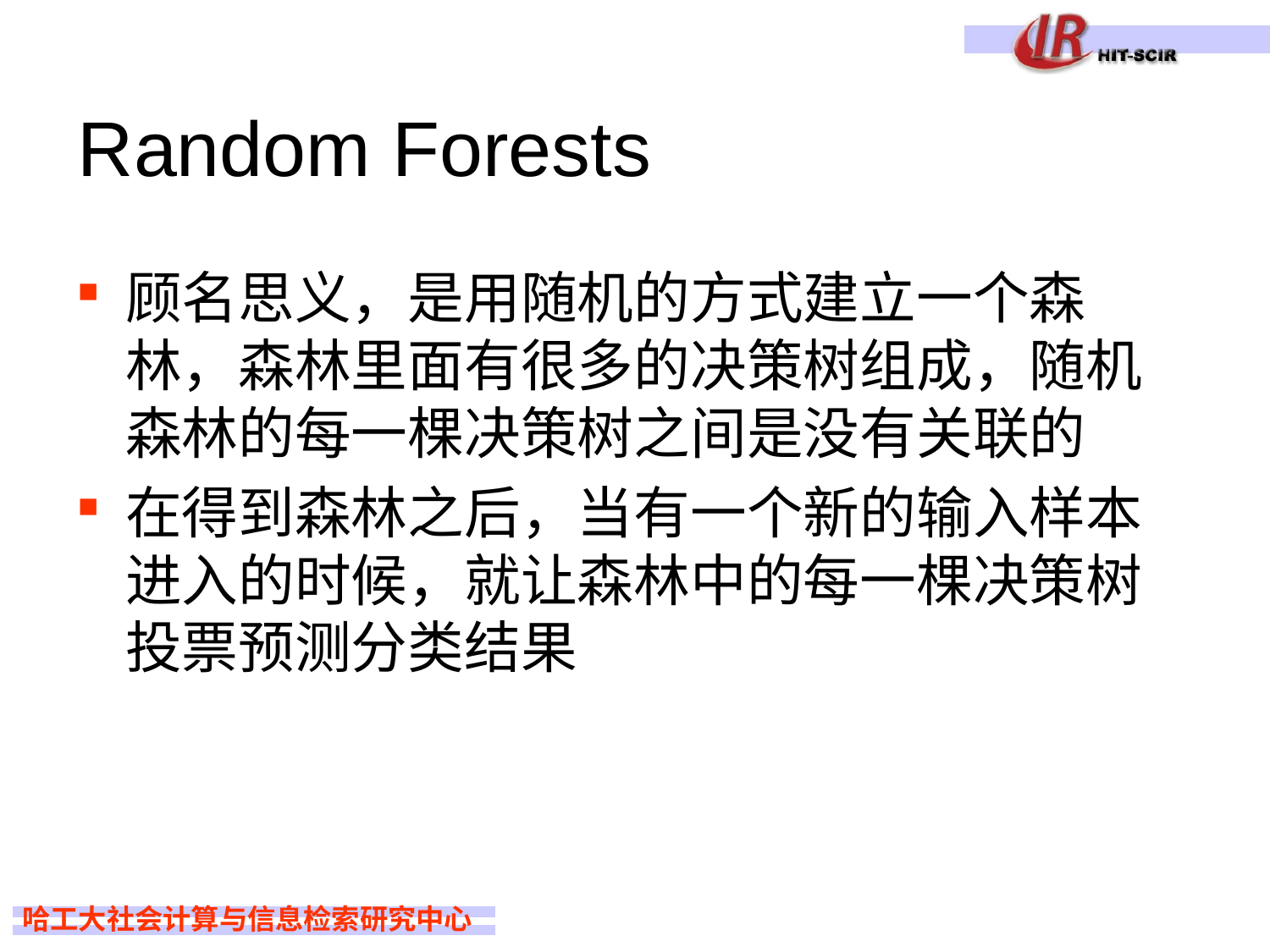

# Random Forests
顾名思义，是用随机的方式建立一个森林，森林里面有很多的决策树组成，随机森林的每一棵决策树之间是没有关联的
在得到森林之后，当有一个新的输入样本进入的时候，就让森林中的每一棵决策树投票预测分类结果